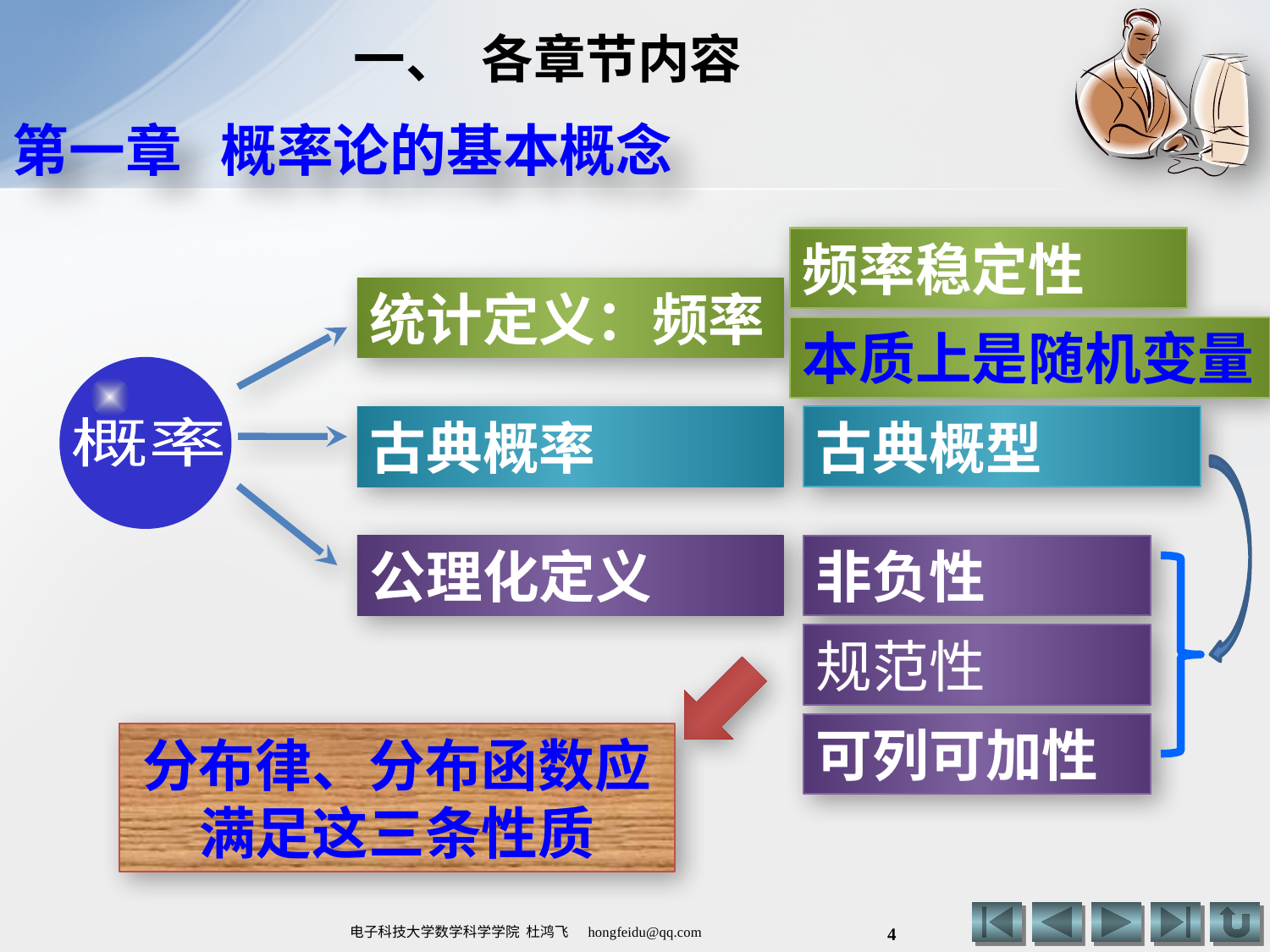

# 一、  各章节内容
第一章   概率论的基本概念
频率稳定性
统计定义：频率
本质上是随机变量

古典概率
古典概型
概率

公理化定义
非负性

规范性

可列可加性
分布律、分布函数应满足这三条性质
4